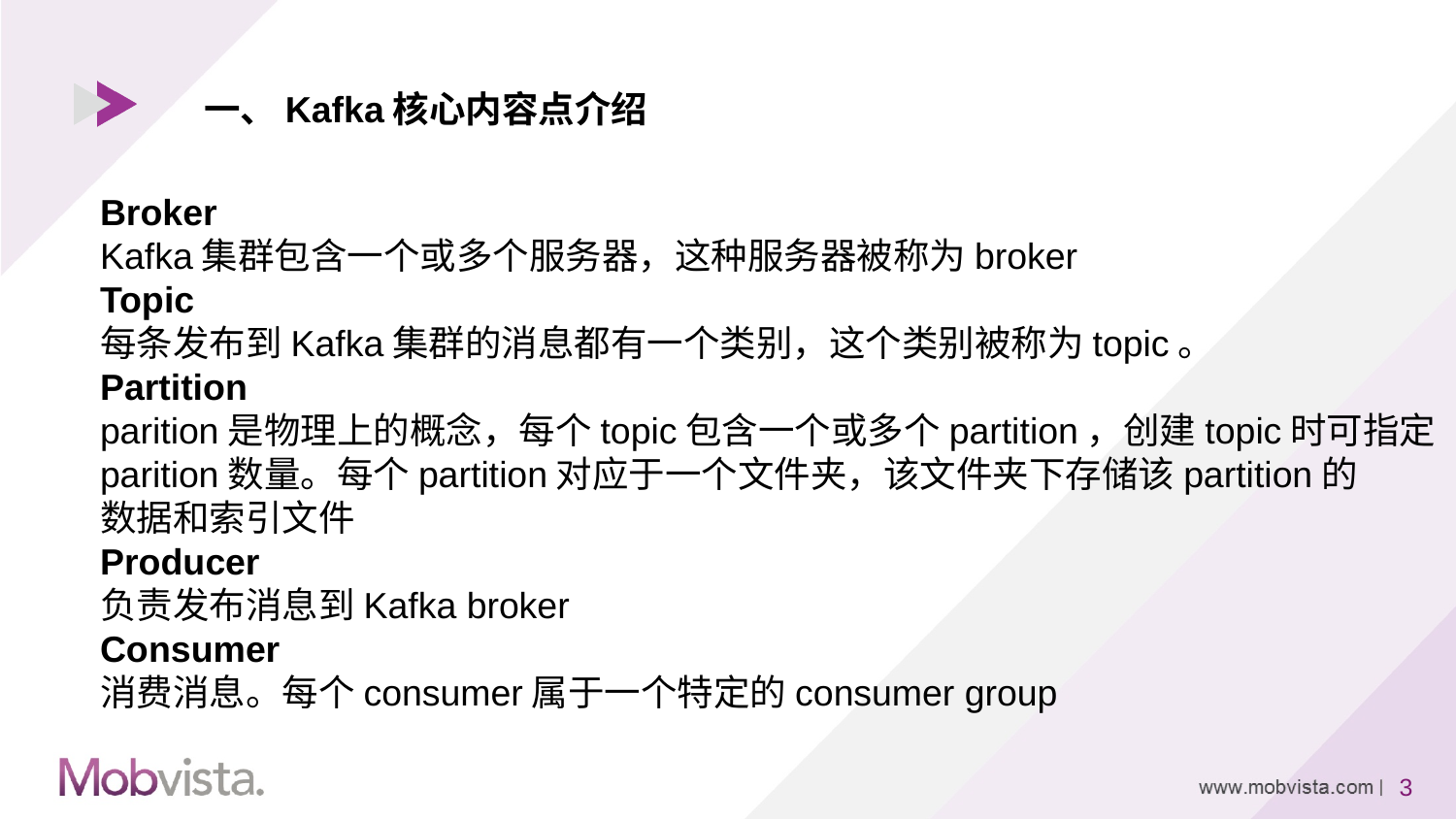

一、Kafka核心内容点介绍
Broker
Kafka集群包含一个或多个服务器，这种服务器被称为broker
Topic
每条发布到Kafka集群的消息都有一个类别，这个类别被称为topic。
Partition
parition是物理上的概念，每个topic包含一个或多个partition，创建topic时可指定
parition数量。每个partition对应于一个文件夹，该文件夹下存储该partition的
数据和索引文件
Producer
负责发布消息到Kafka broker
Consumer
消费消息。每个consumer属于一个特定的consumer group
3